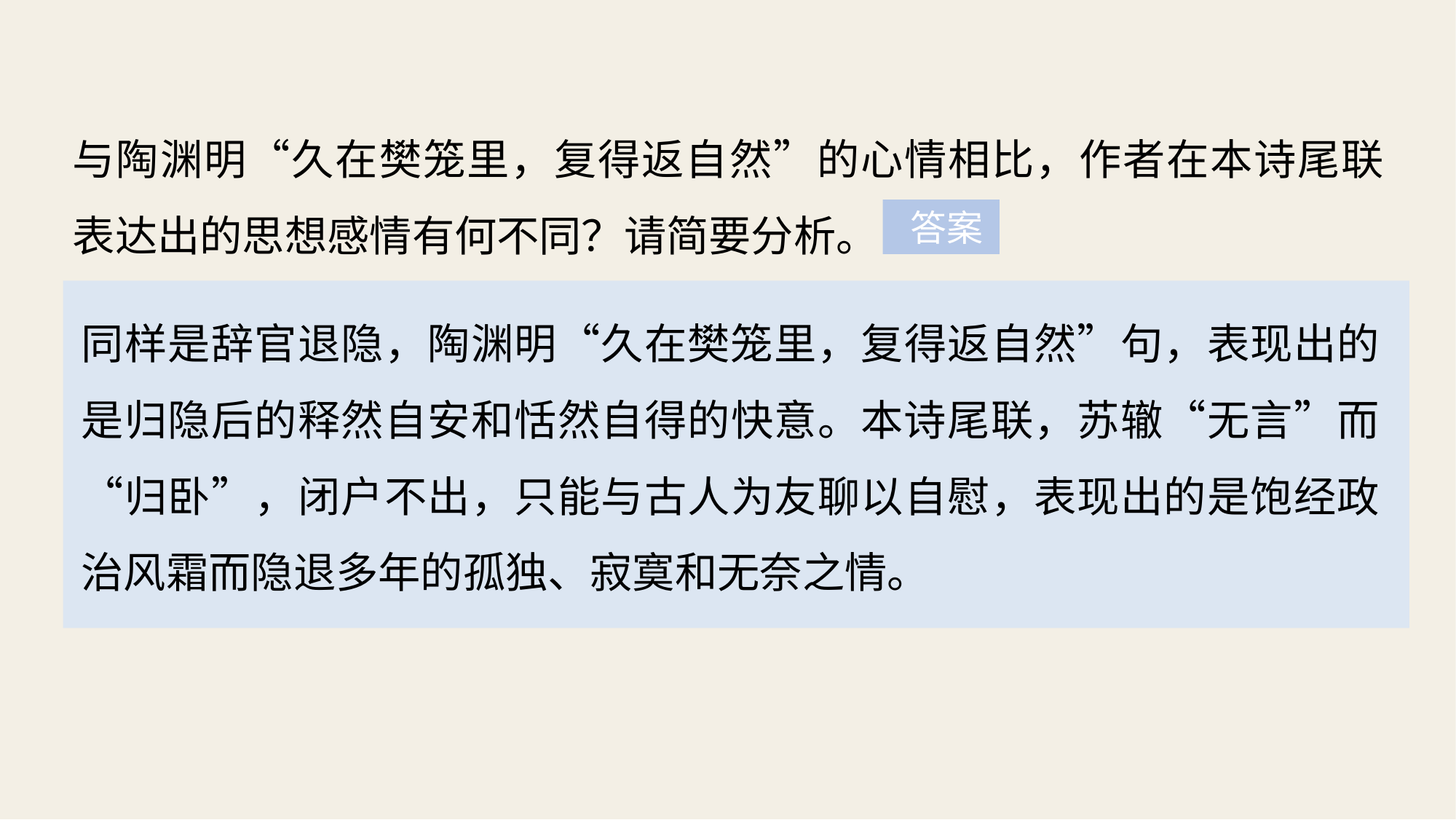

与陶渊明“久在樊笼里，复得返自然”的心情相比，作者在本诗尾联表达出的思想感情有何不同？请简要分析。
 答案

同样是辞官退隐，陶渊明“久在樊笼里，复得返自然”句，表现出的是归隐后的释然自安和恬然自得的快意。本诗尾联，苏辙“无言”而“归卧”，闭户不出，只能与古人为友聊以自慰，表现出的是饱经政治风霜而隐退多年的孤独、寂寞和无奈之情。